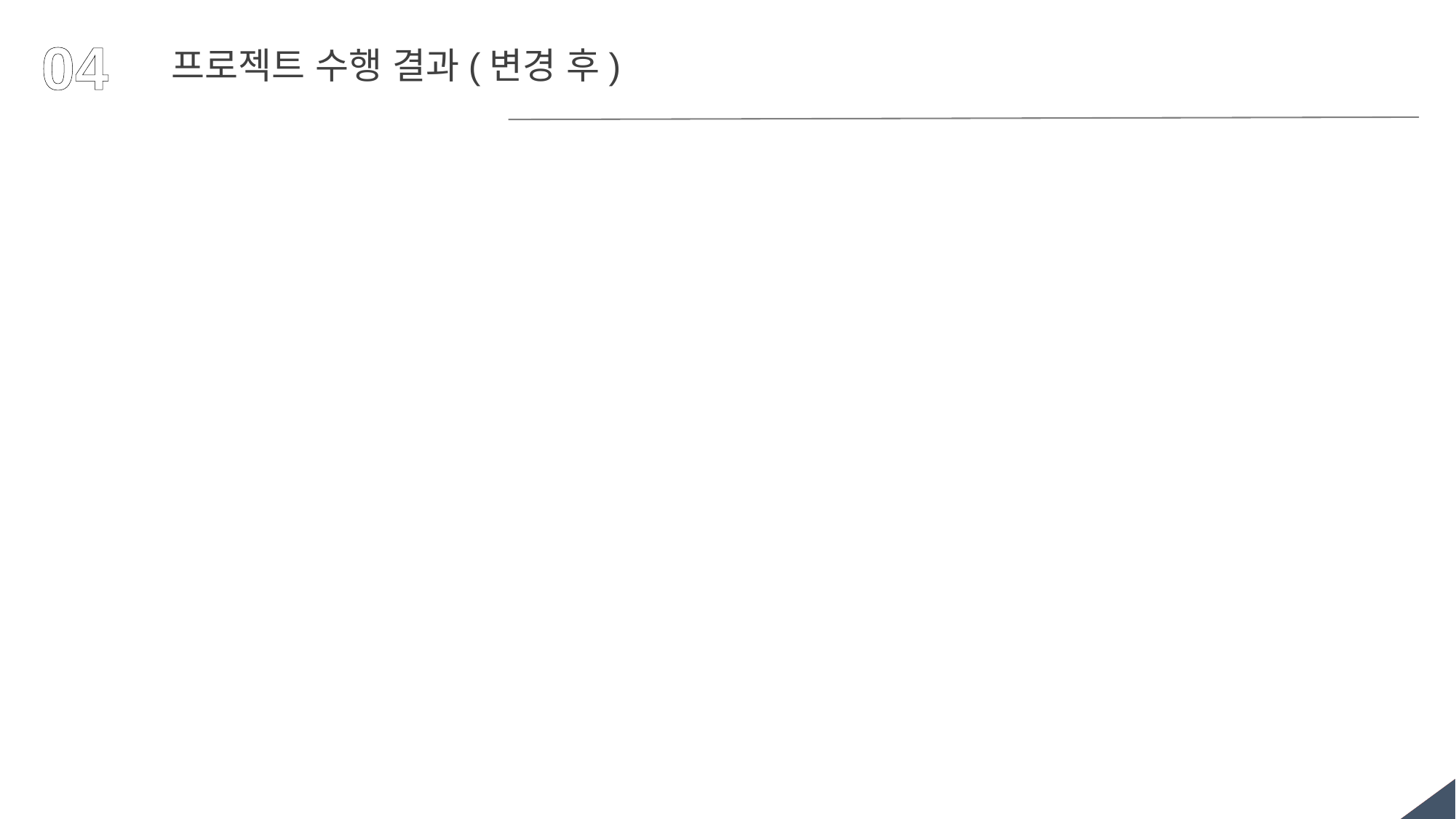

04
프로젝트 수행 결과(변경 후)
static 변수를 하나 만들어 다음에 나올 ppt에서 수행할 코드에서 중복일시 계속 할지 말지 기능을 수행 할 수 있게 도와줄 수 있게 만듬